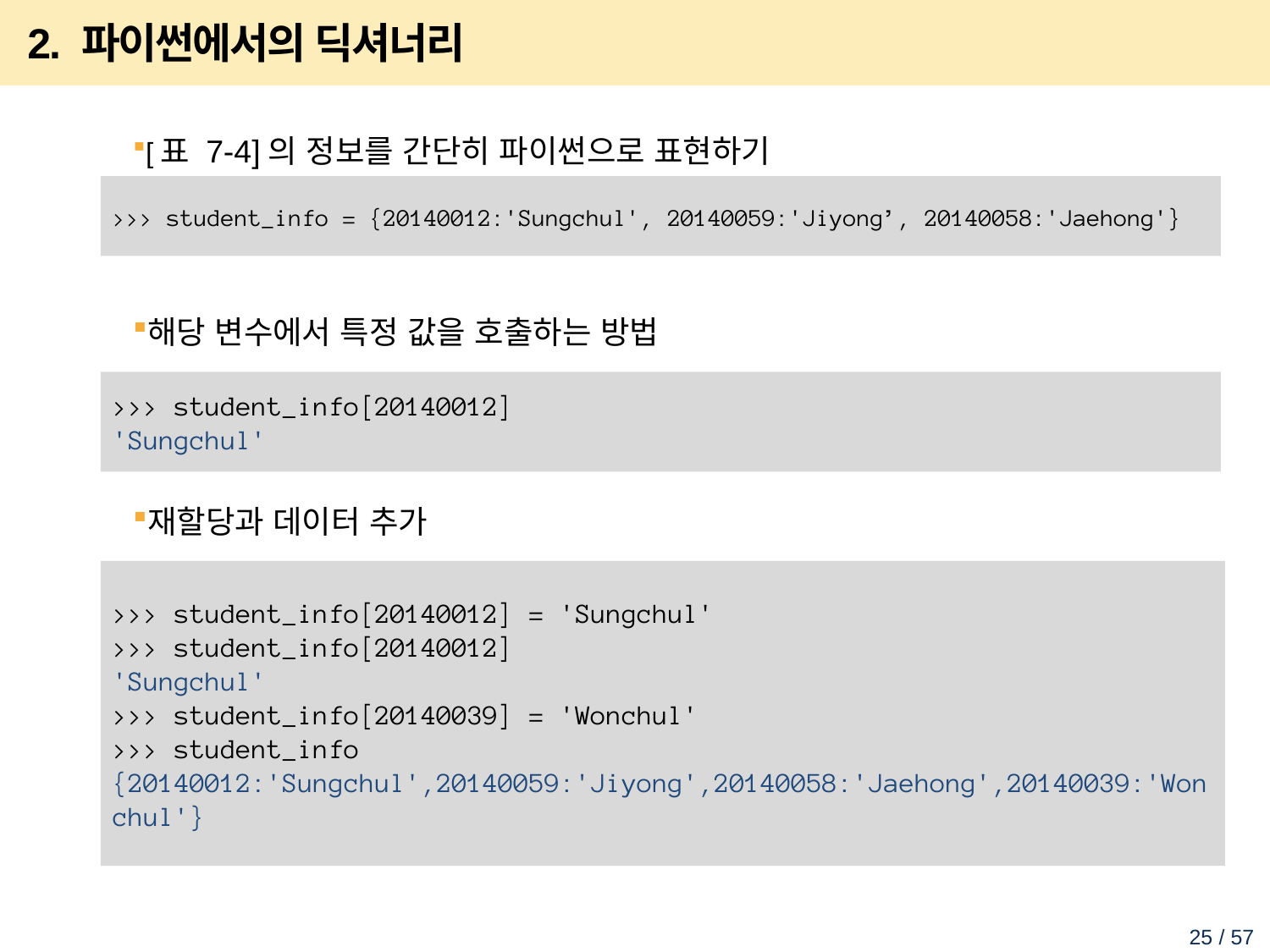

# 2. 파이썬에서의 딕셔너리
[표 7-4]의 정보를 간단히 파이썬으로 표현하기

해당 변수에서 특정 값을 호출하는 방법

재할당과 데이터 추가

>>> student_info = {20140012:'Sungchul', 20140059:'Jiyong’, 20140058:'Jaehong'}
>>> student_info[20140012]
'Sungchul'
>>> student_info[20140012] = 'Sungchul'
>>> student_info[20140012]
'Sungchul'
>>> student_info[20140039] = 'Wonchul'
>>> student_info
{20140012:'Sungchul',20140059:'Jiyong',20140058:'Jaehong',20140039:'Wonchul'}